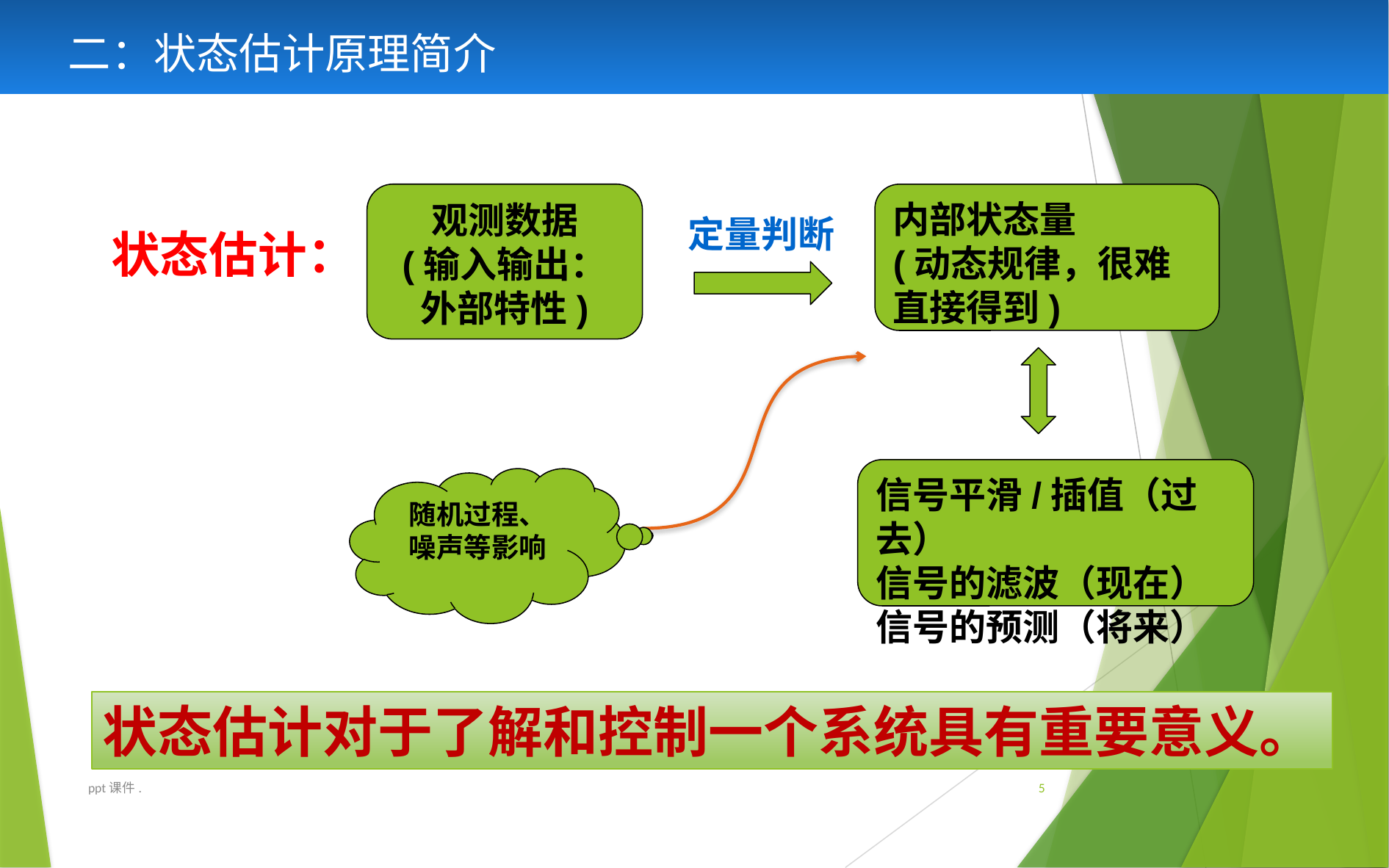

二：状态估计原理简介
观测数据
(输入输出：
外部特性)
内部状态量
(动态规律，很难直接得到)
定量判断
状态估计：

信号平滑/插值（过去）
信号的滤波（现在）
信号的预测（将来）
随机过程、噪声等影响
状态估计对于了解和控制一个系统具有重要意义。
ppt课件.
5